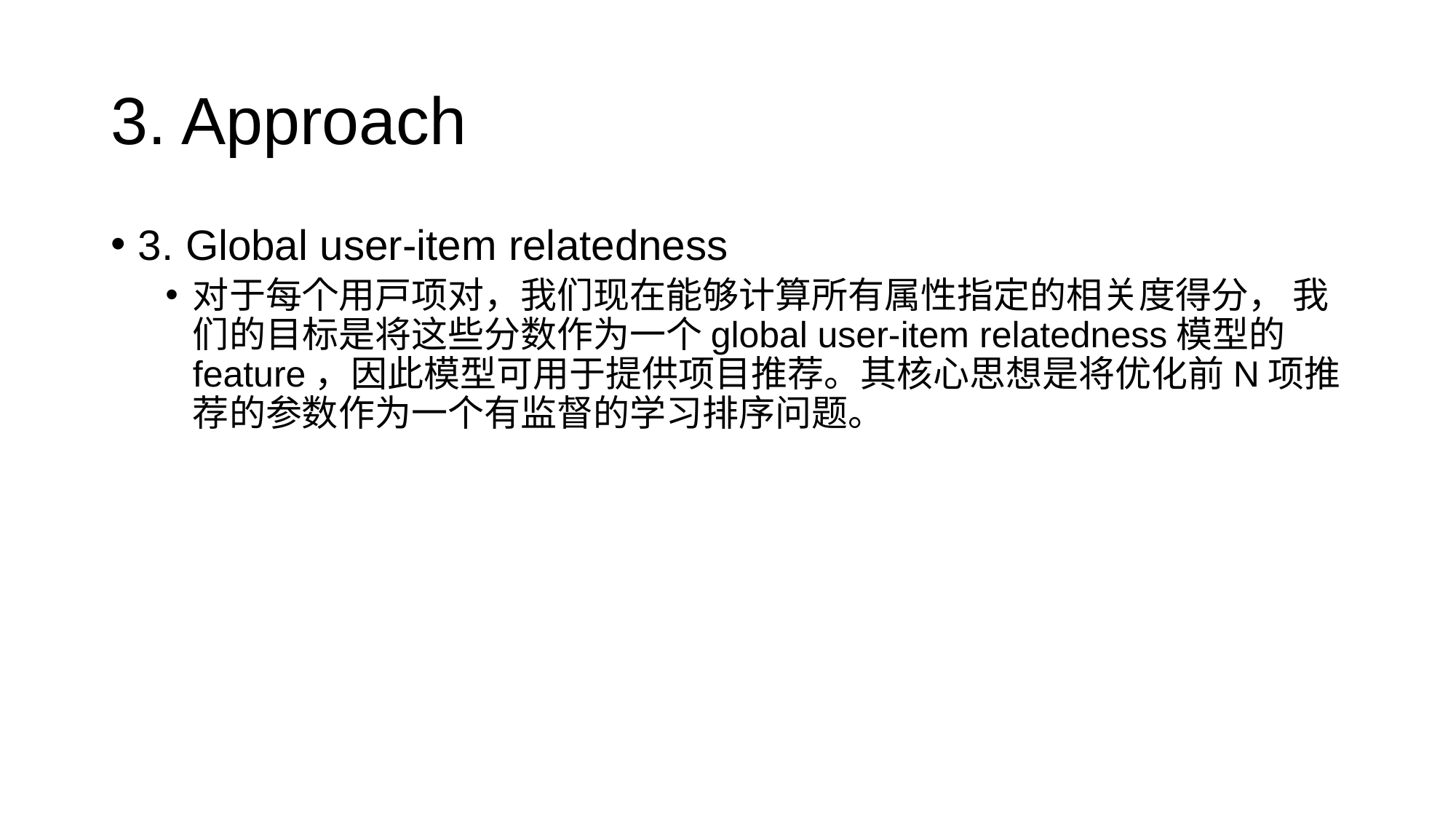

# 3. Approach
3. Global user-item relatedness
对于每个用户项对，我们现在能够计算所有属性指定的相关度得分， 我们的目标是将这些分数作为一个global user-item relatedness模型的feature，因此模型可用于提供项目推荐。其核心思想是将优化前N项推荐的参数作为一个有监督的学习排序问题。